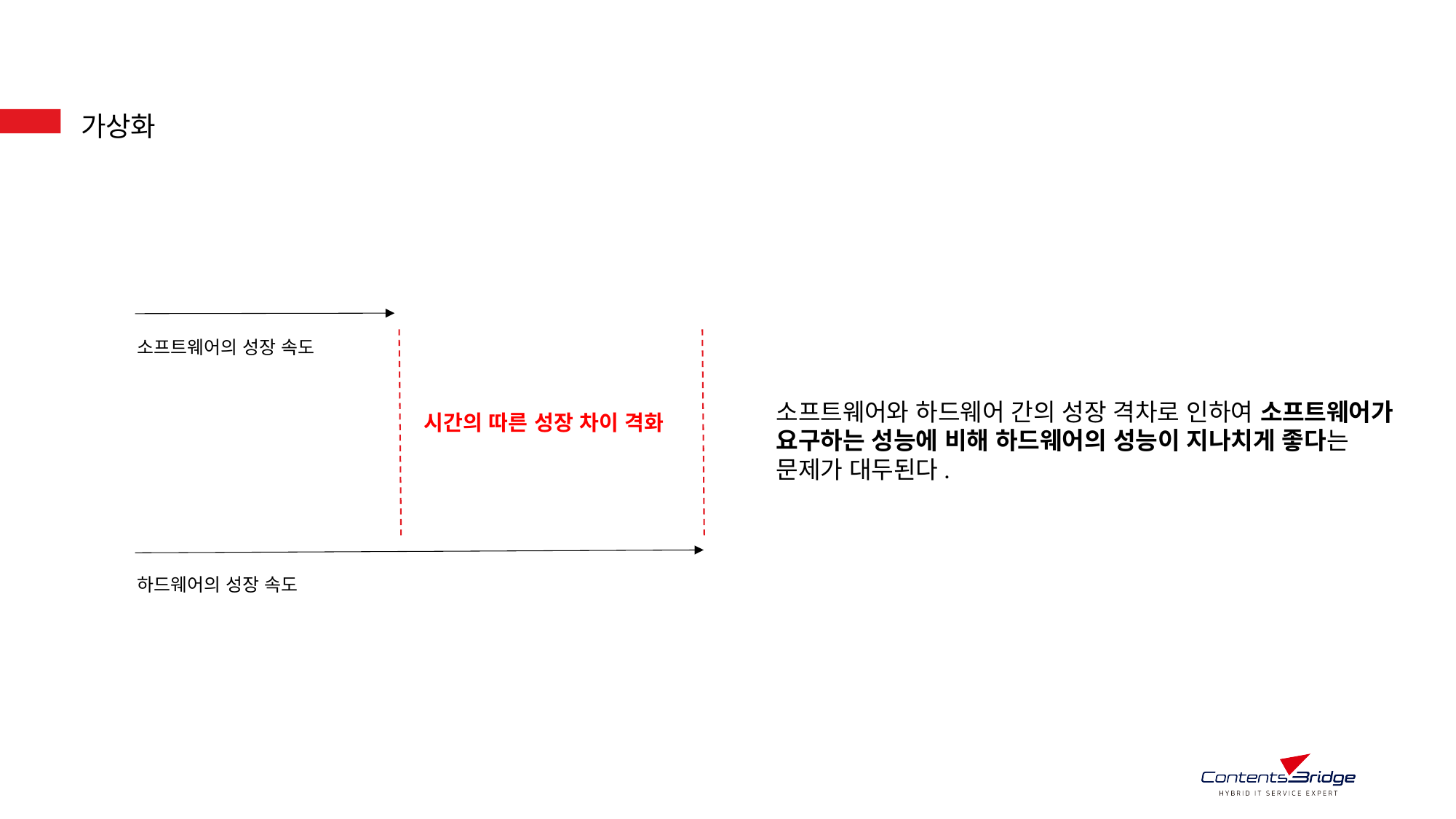

가상화
소프트웨어의 성장 속도
소프트웨어와 하드웨어 간의 성장 격차로 인하여 소프트웨어가 요구하는 성능에 비해 하드웨어의 성능이 지나치게 좋다는 문제가 대두된다.
시간의 따른 성장 차이 격화
하드웨어의 성장 속도